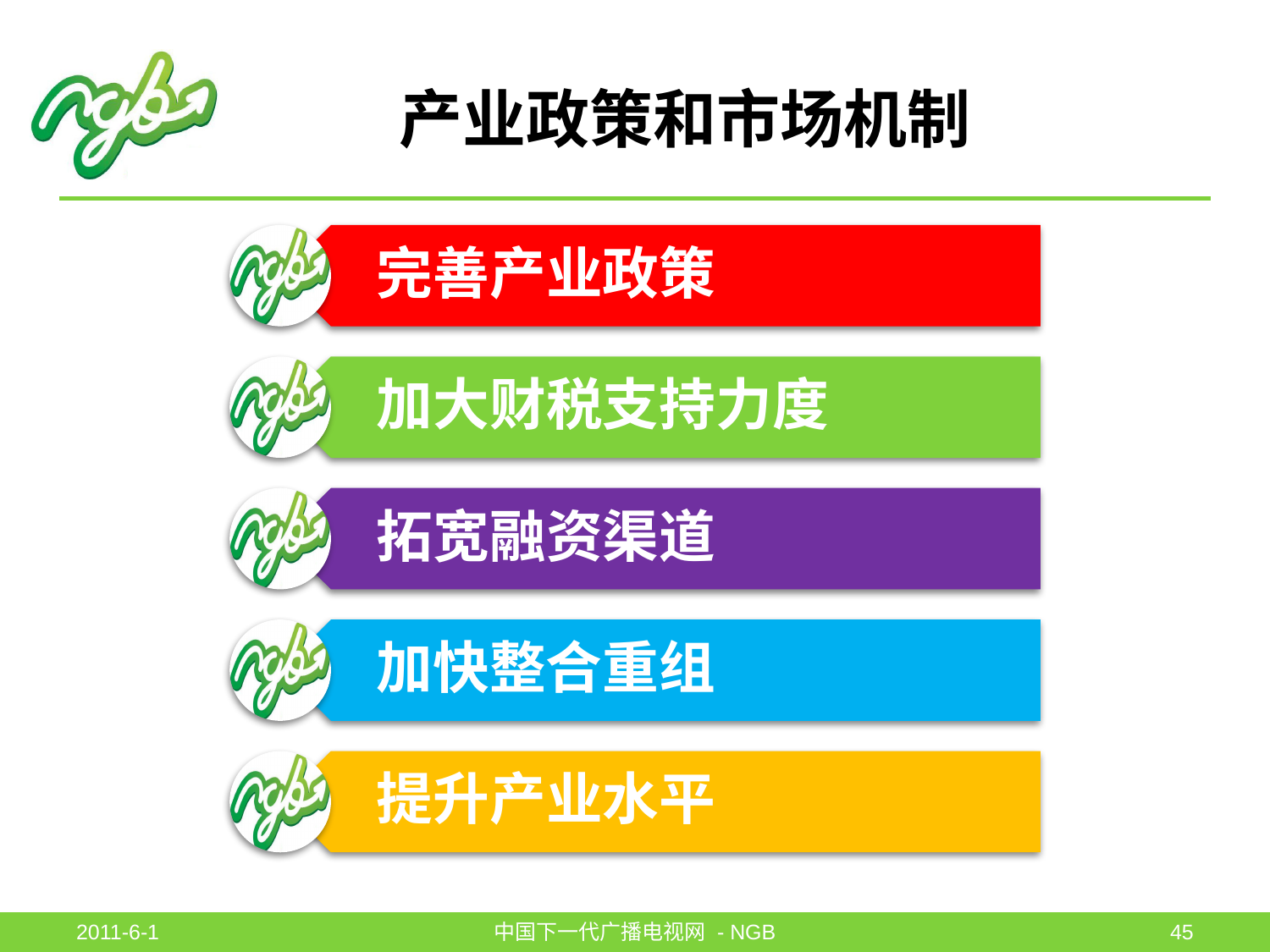

# 产业政策和市场机制
  完善产业政策
  加大财税支持力度
  拓宽融资渠道
  加快整合重组
  提升产业水平
2011-6-1
中国下一代广播电视网 - NGB
45